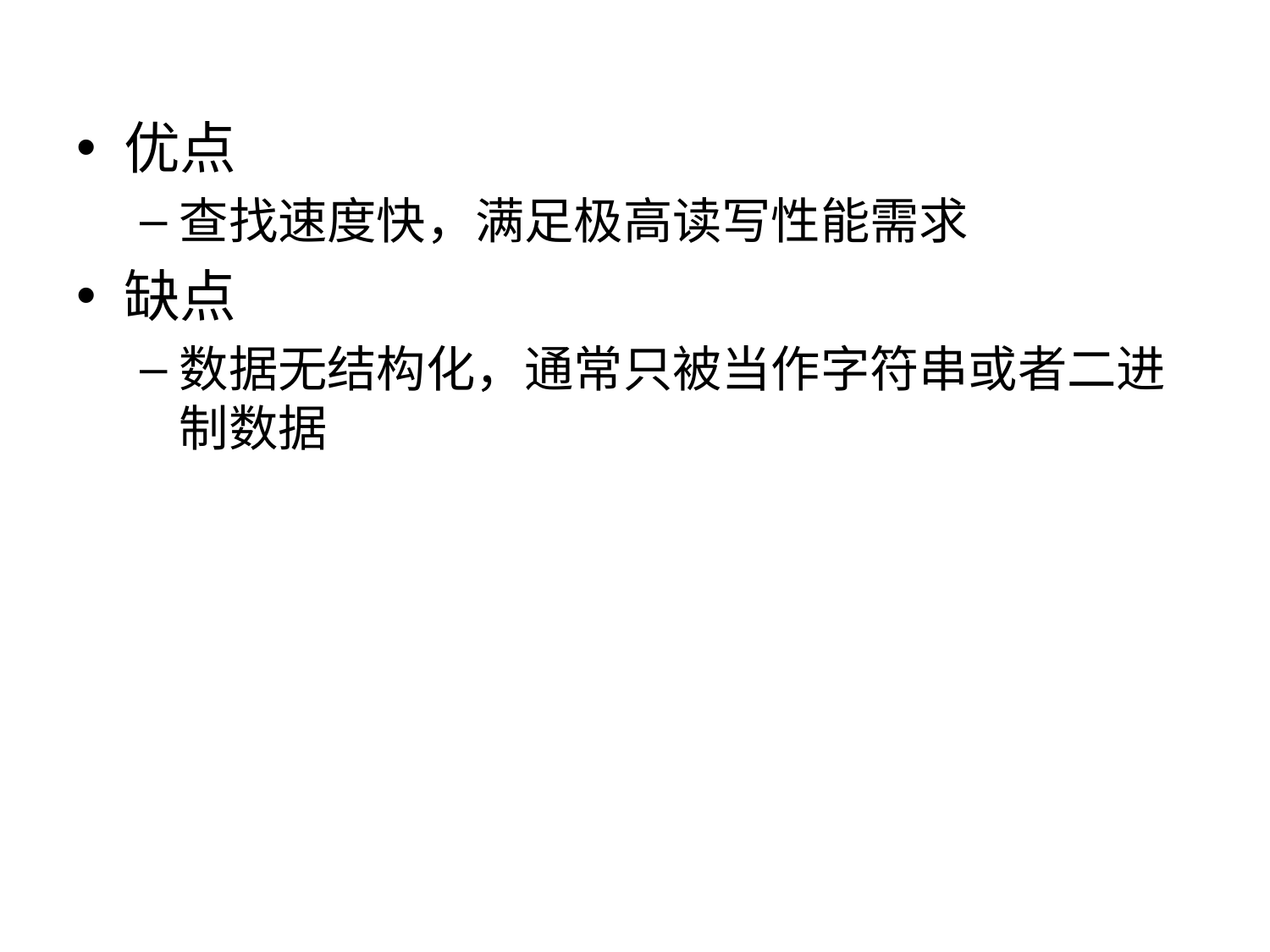

优点
查找速度快，满足极高读写性能需求
缺点
数据无结构化，通常只被当作字符串或者二进制数据